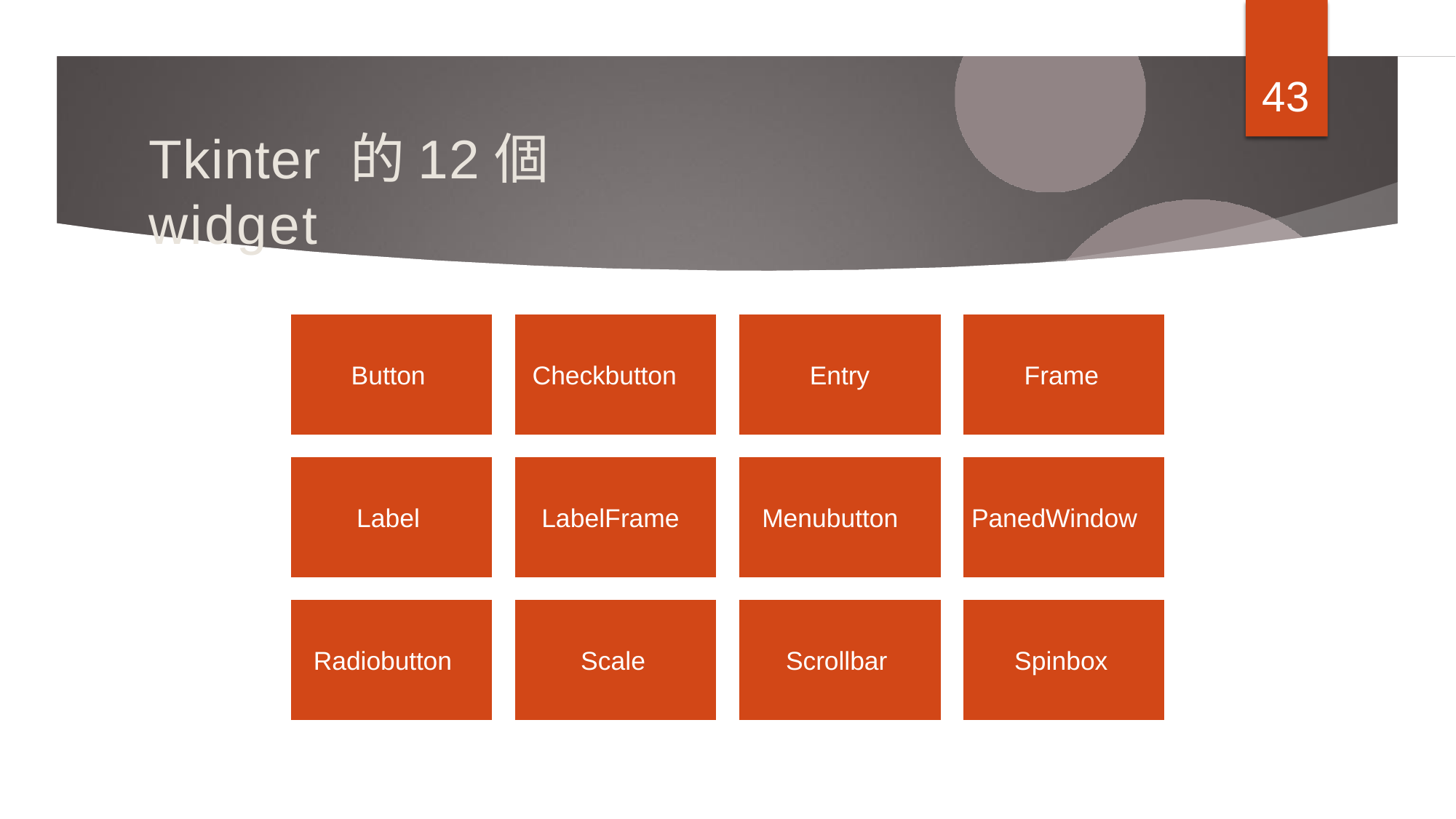

43
# Tkinter 的12個widget

Button

Checkbutton

Entry

Frame

Label

LabelFrame

Menubutton

PanedWindow

Radiobutton

Scale

Scrollbar

Spinbox